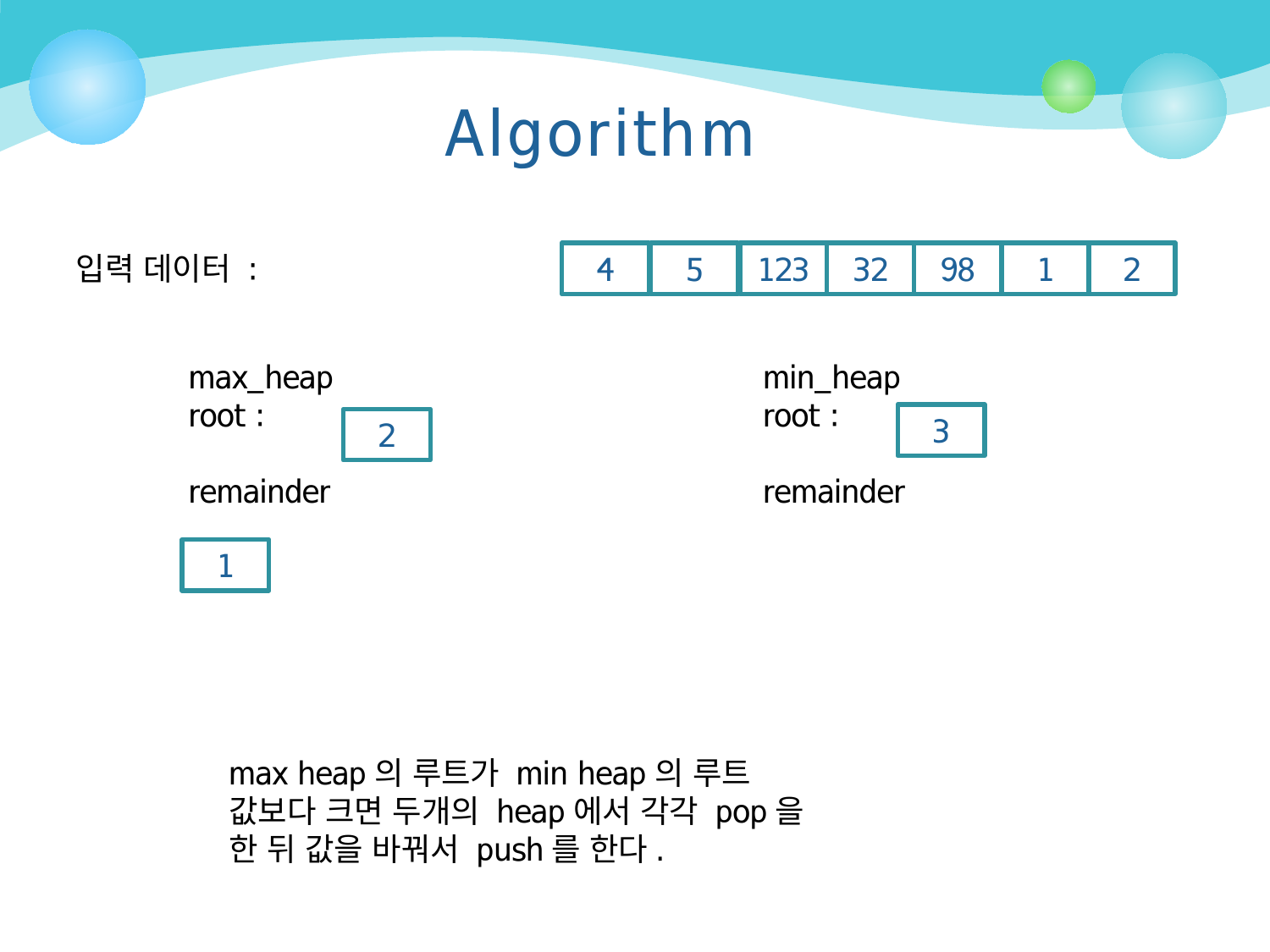

# Algorithm
입력 데이터 :
4
5
123
32
98
1
2
min_heap
root :

remainder
max_heap
root :

remainder
3
2
1
max heap의 루트가 min heap의 루트 값보다 크면 두개의 heap에서 각각 pop을 한 뒤 값을 바꿔서 push를 한다.